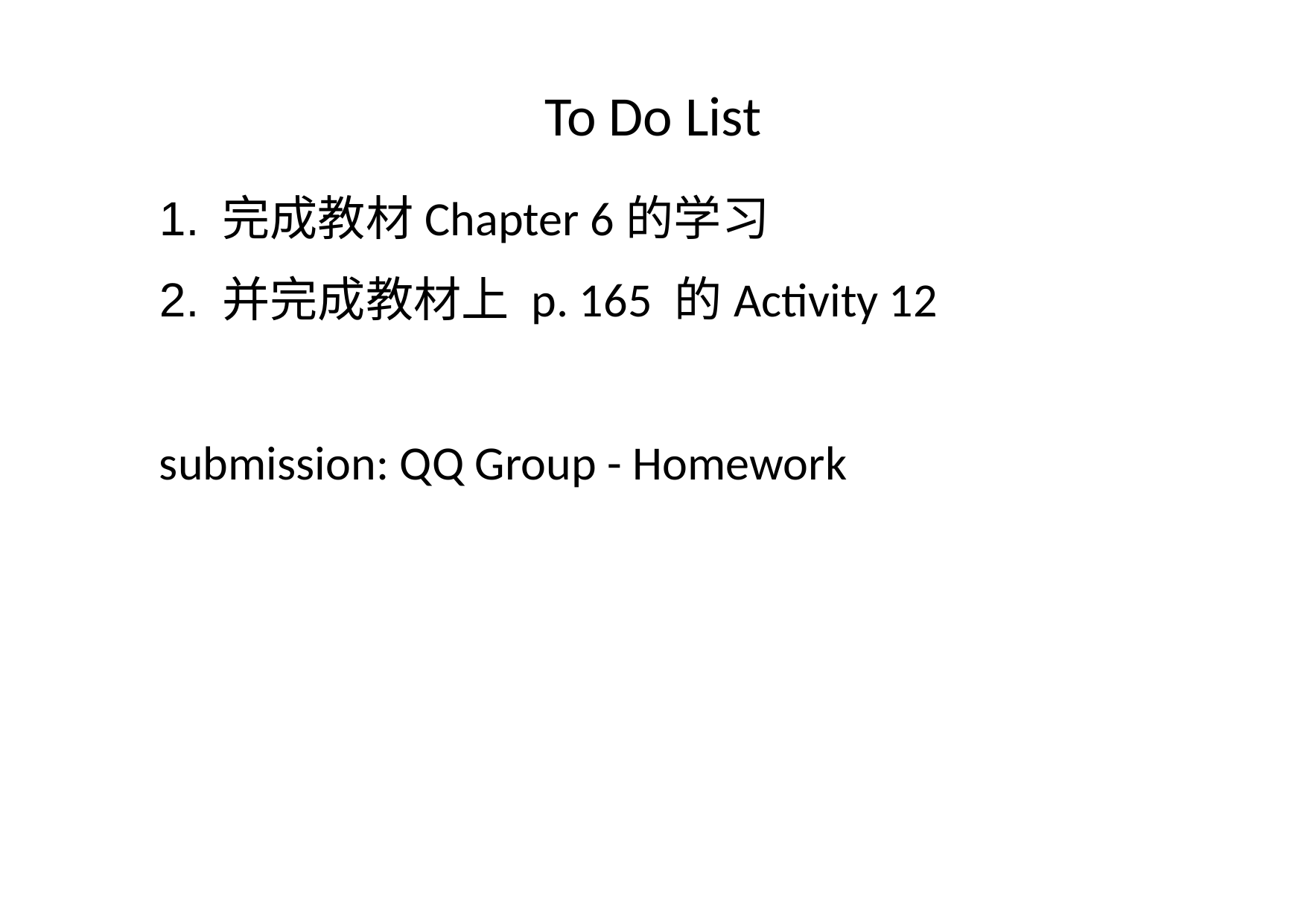

# To Do List
完成教材Chapter 6的学习
并完成教材上 p. 165 的Activity 12

submission: QQ Group - Homework